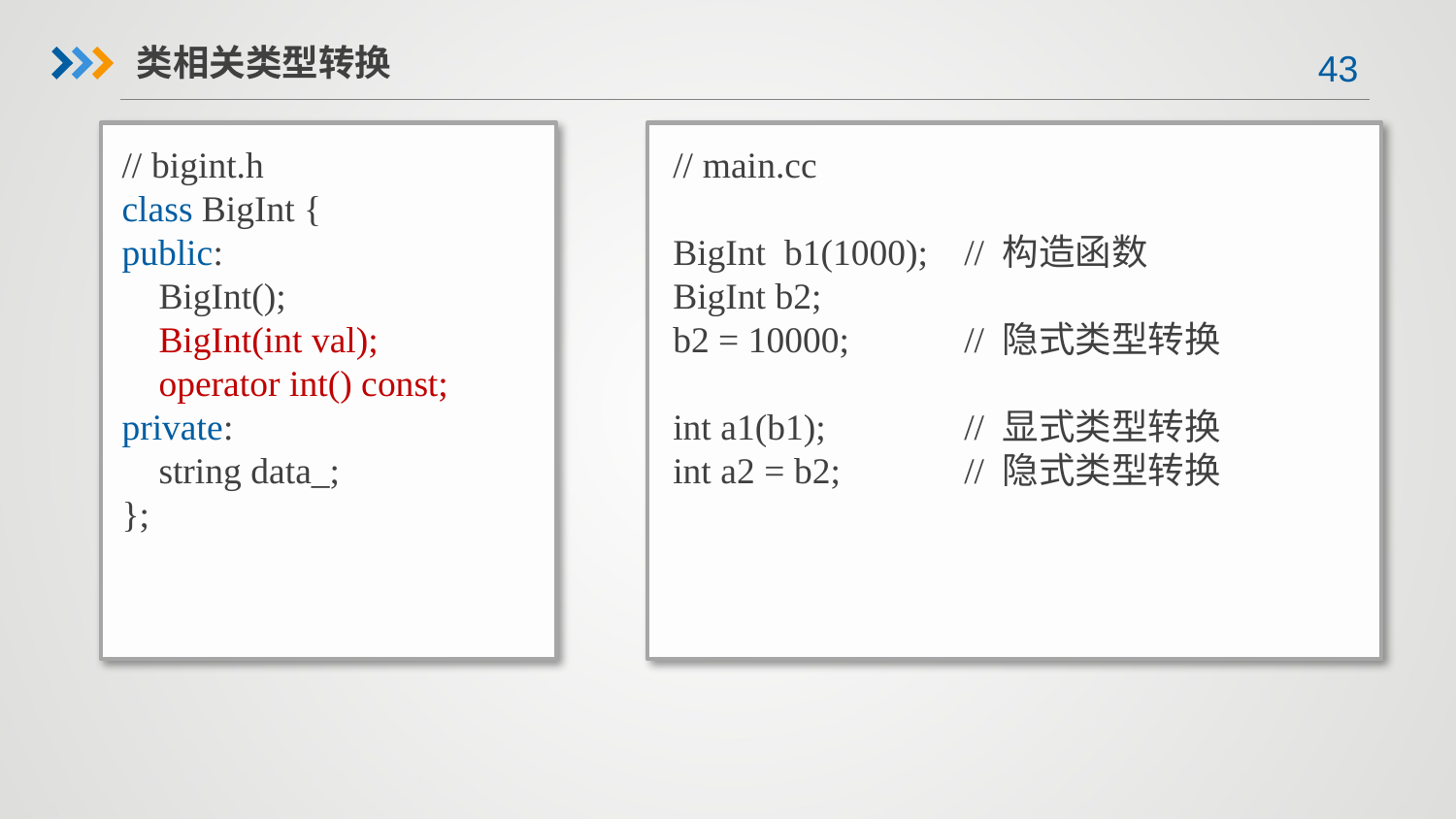

类相关类型转换

// bigint.h
class BigInt {
public:
    BigInt();
    BigInt(int val);
    operator int() const;
private:
    string data_;
};

// main.cc

BigInt  b1(1000);	// 构造函数
BigInt b2;
b2 = 10000;	// 隐式类型转换

int a1(b1);	// 显式类型转换
int a2 = b2;	// 隐式类型转换